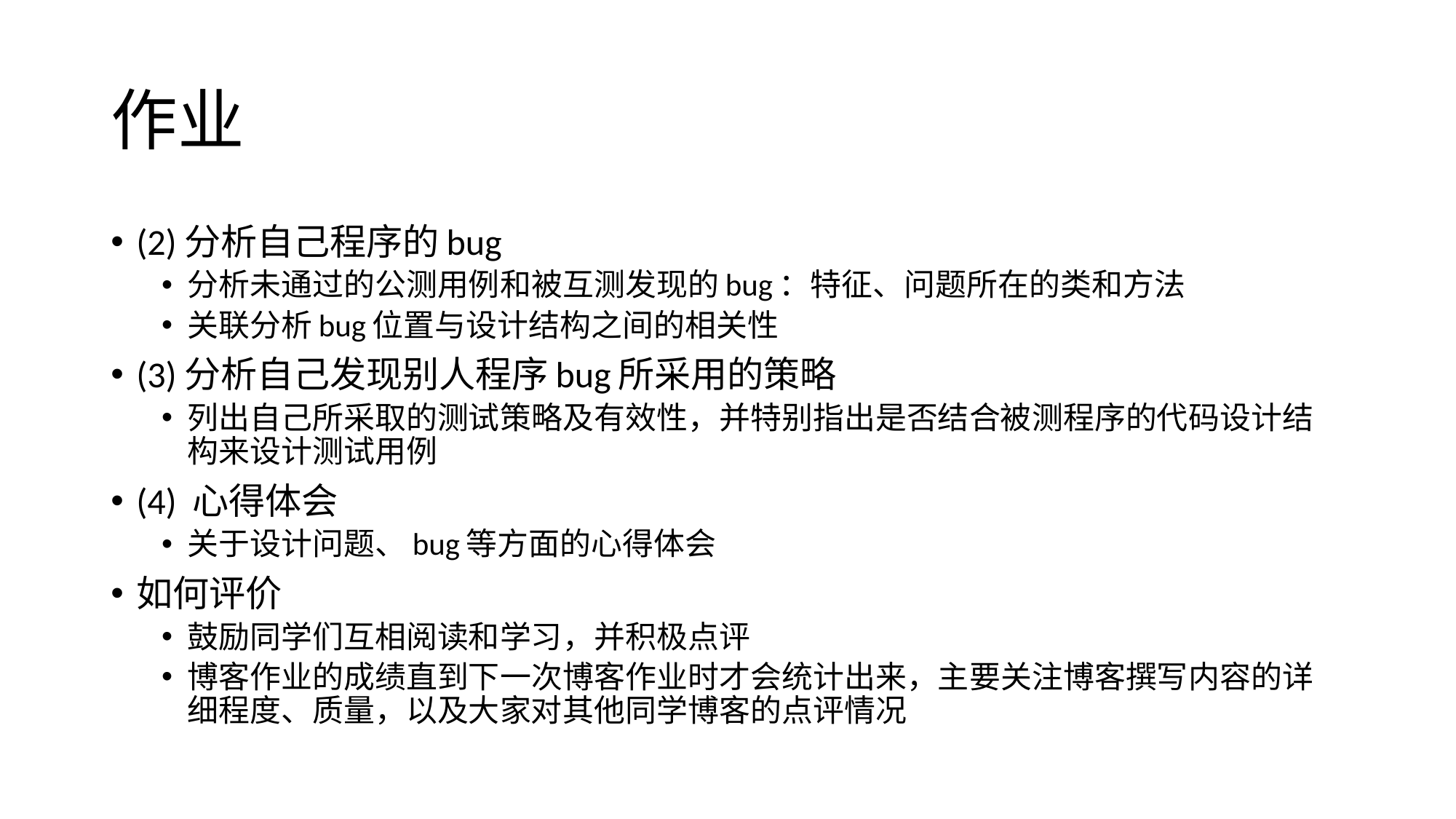

# 作业
(2)分析自己程序的bug
分析未通过的公测用例和被互测发现的bug：特征、问题所在的类和方法
关联分析bug位置与设计结构之间的相关性
(3)分析自己发现别人程序bug所采用的策略
列出自己所采取的测试策略及有效性，并特别指出是否结合被测程序的代码设计结构来设计测试用例
(4) 心得体会
关于设计问题、bug等方面的心得体会
如何评价
鼓励同学们互相阅读和学习，并积极点评
博客作业的成绩直到下一次博客作业时才会统计出来，主要关注博客撰写内容的详细程度、质量，以及大家对其他同学博客的点评情况